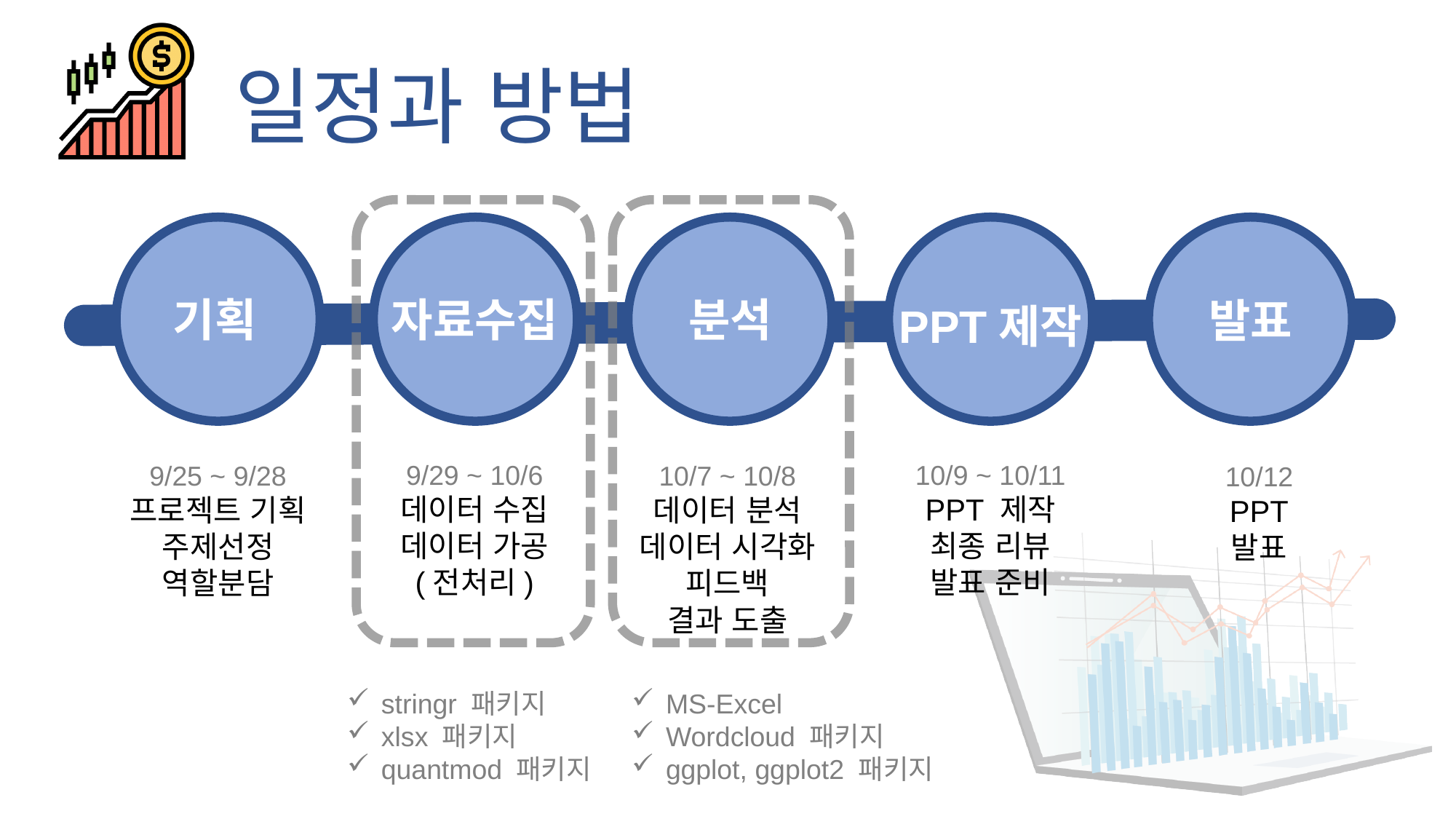

# 일정과 방법

기획

자료수집

분석

PPT제작

발표
10/9 ~ 10/11
PPT 제작
최종 리뷰
발표 준비
9/29 ~ 10/6
데이터 수집
데이터 가공
(전처리)
9/25 ~ 9/28
프로젝트 기획
주제선정
역할분담

10/7 ~ 10/8
데이터 분석
데이터 시각화
피드백
결과 도출
10/12
PPT 발표
MS-Excel
Wordcloud 패키지
ggplot, ggplot2 패키지

stringr 패키지
xlsx 패키지
quantmod 패키지